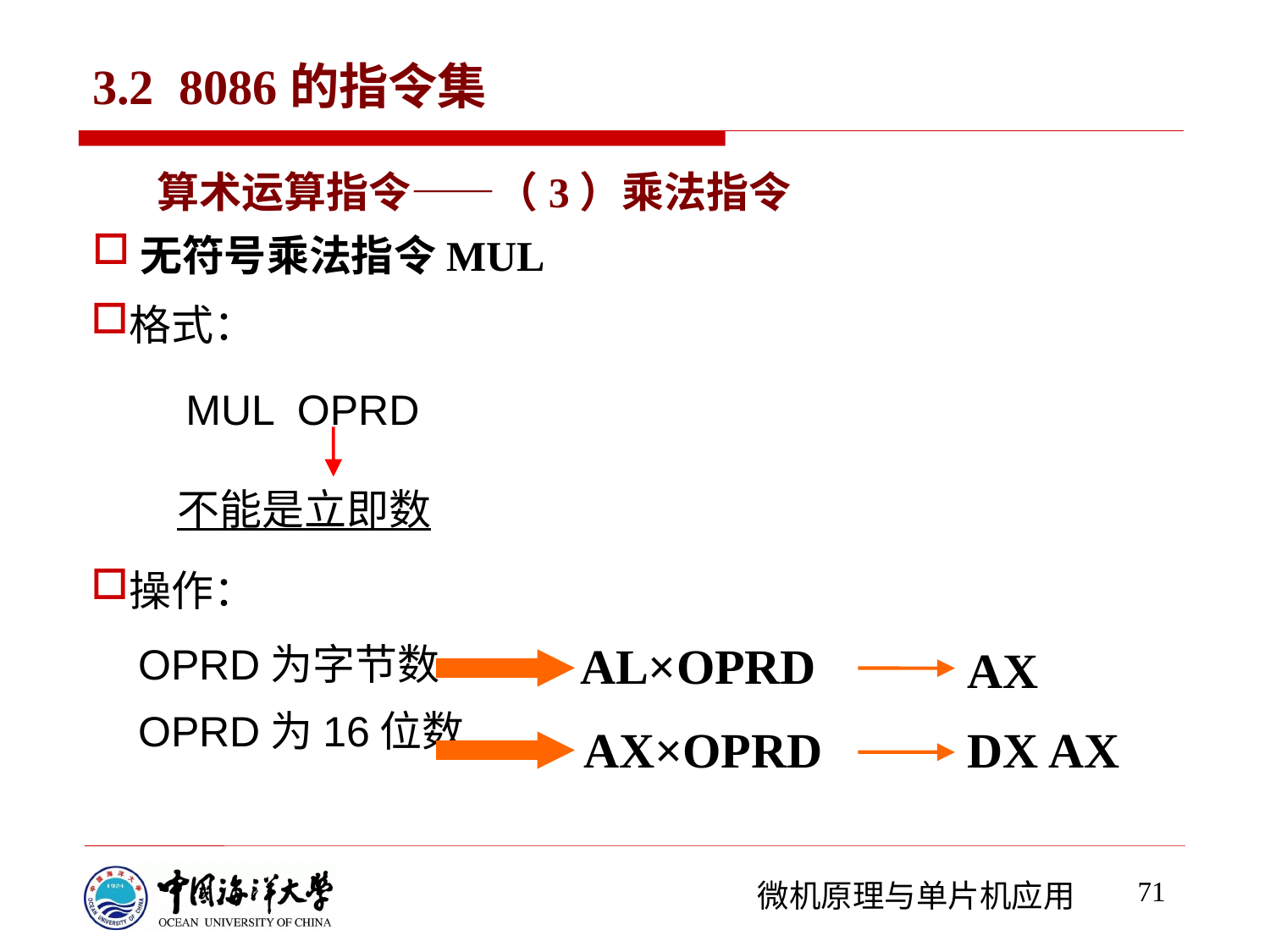

# 3.2  8086的指令集
算术运算指令——（3）乘法指令
无符号乘法指令MUL

格式：
        MUL  OPRD
        不能是立即数
操作：
    OPRD为字节数
    OPRD为16位数

 AL×OPRD
AX

AX×OPRD
DX AX

71